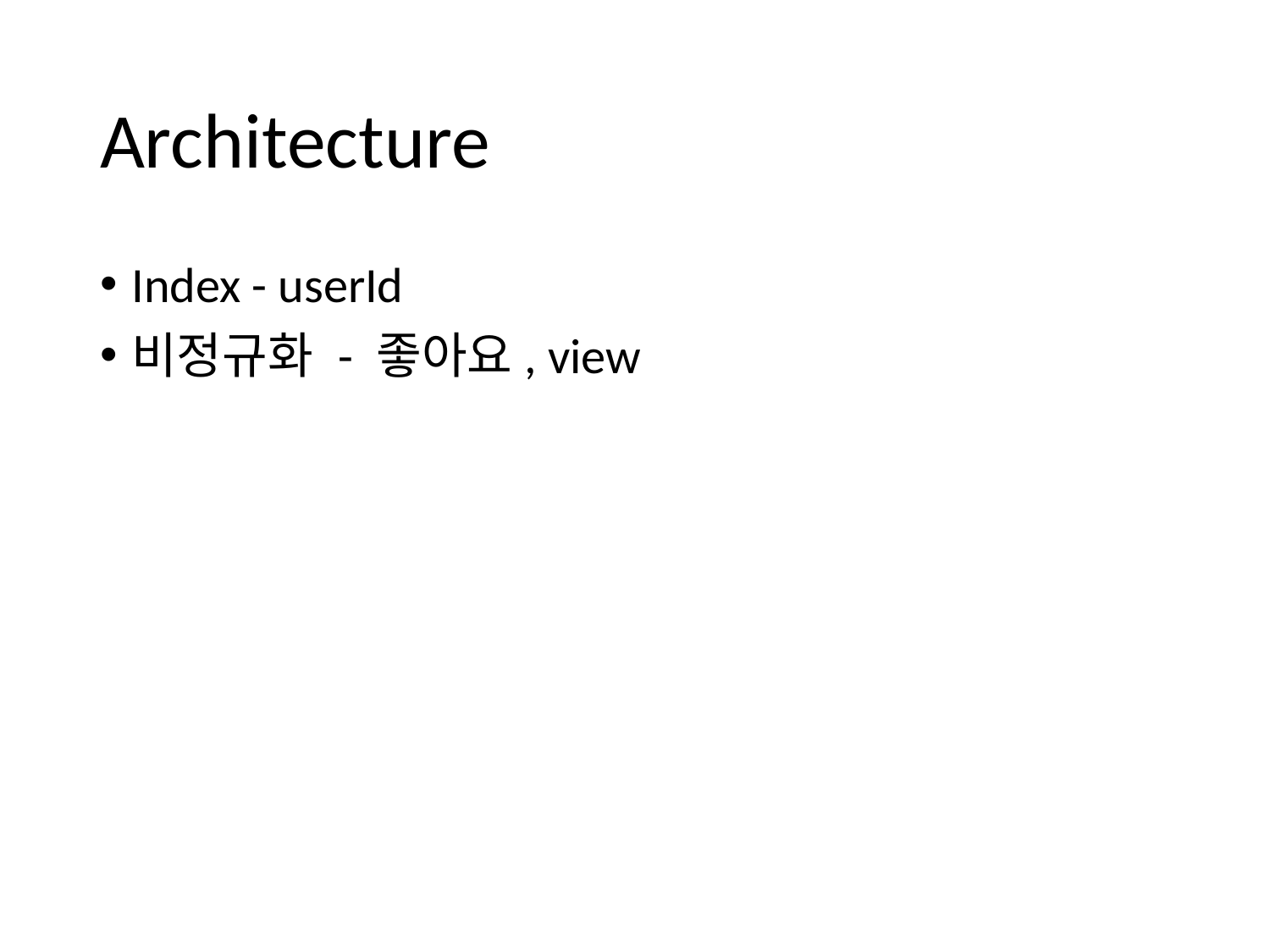

# Architecture
Index - userId
비정규화 - 좋아요, view